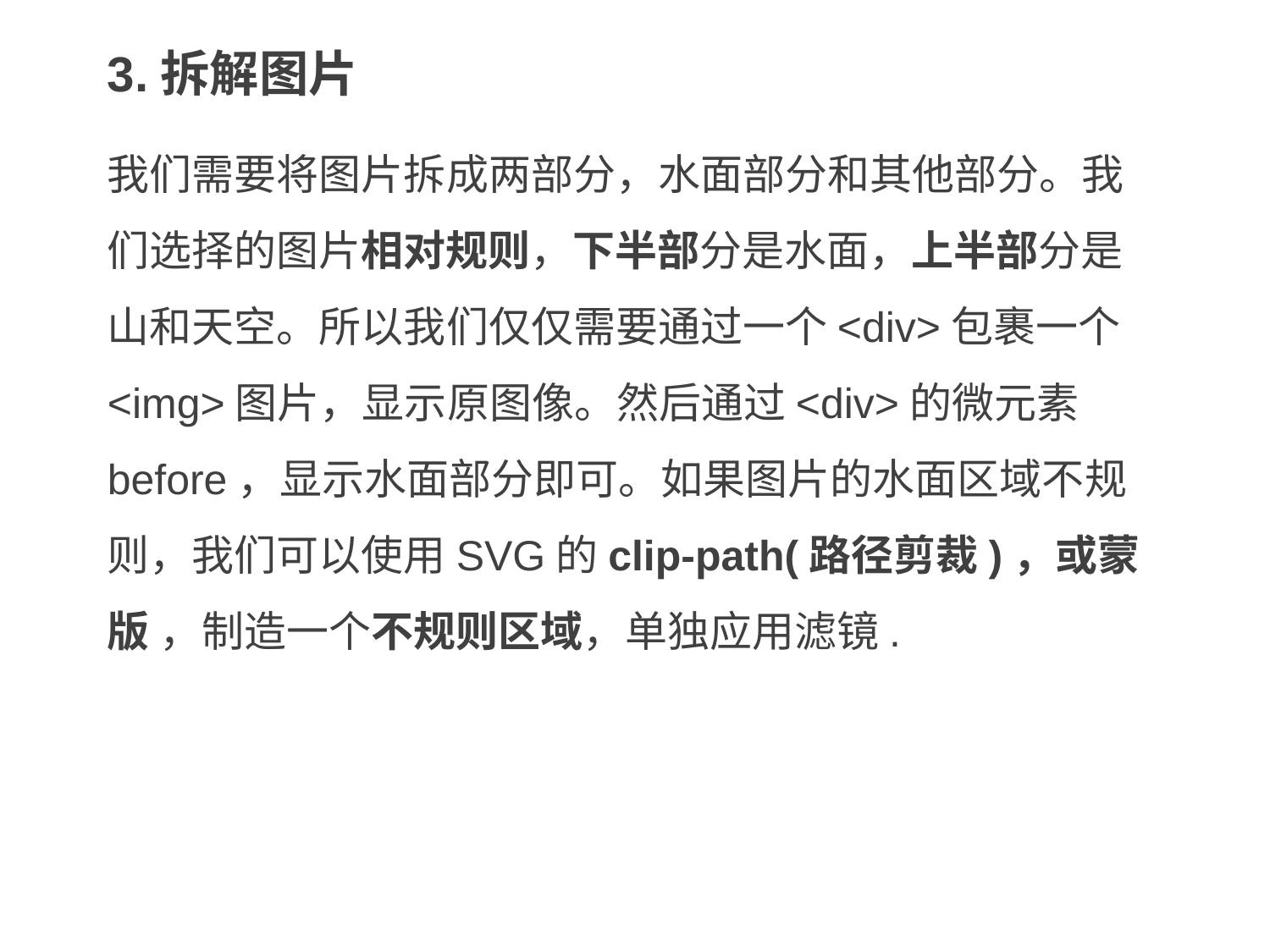

3.拆解图片
我们需要将图片拆成两部分，水面部分和其他部分。我们选择的图片相对规则，下半部分是水面，上半部分是山和天空。所以我们仅仅需要通过一个<div>包裹一个<img>图片，显示原图像。然后通过<div>的微元素before，显示水面部分即可。如果图片的水面区域不规则，我们可以使用SVG的clip-path(路径剪裁)，或蒙版 ，制造一个不规则区域，单独应用滤镜.